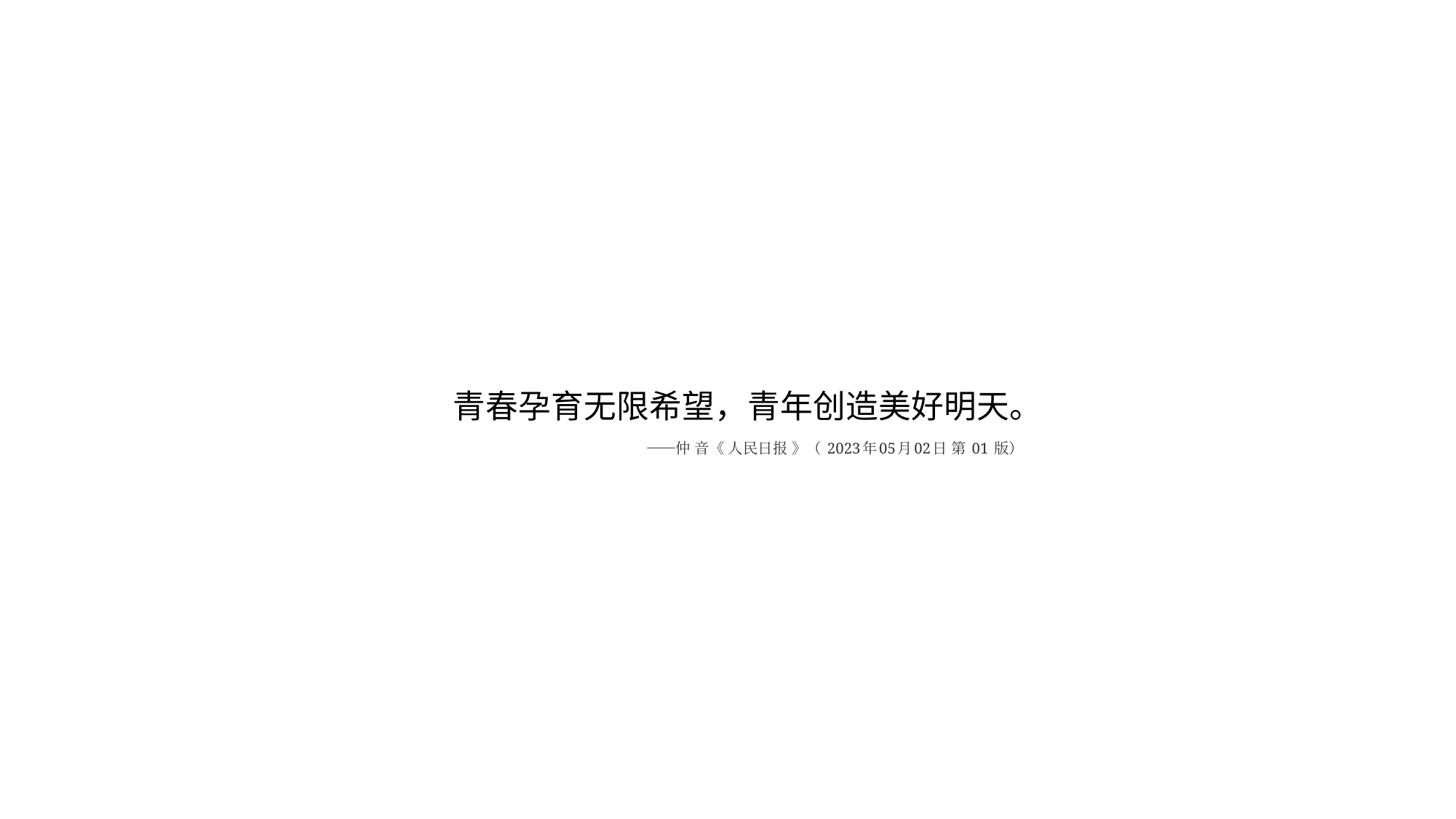

# 青春孕育无限希望，青年创造美好明天。 ——仲 音《 人民日报 》（ 2023年05月02日 第 01 版）